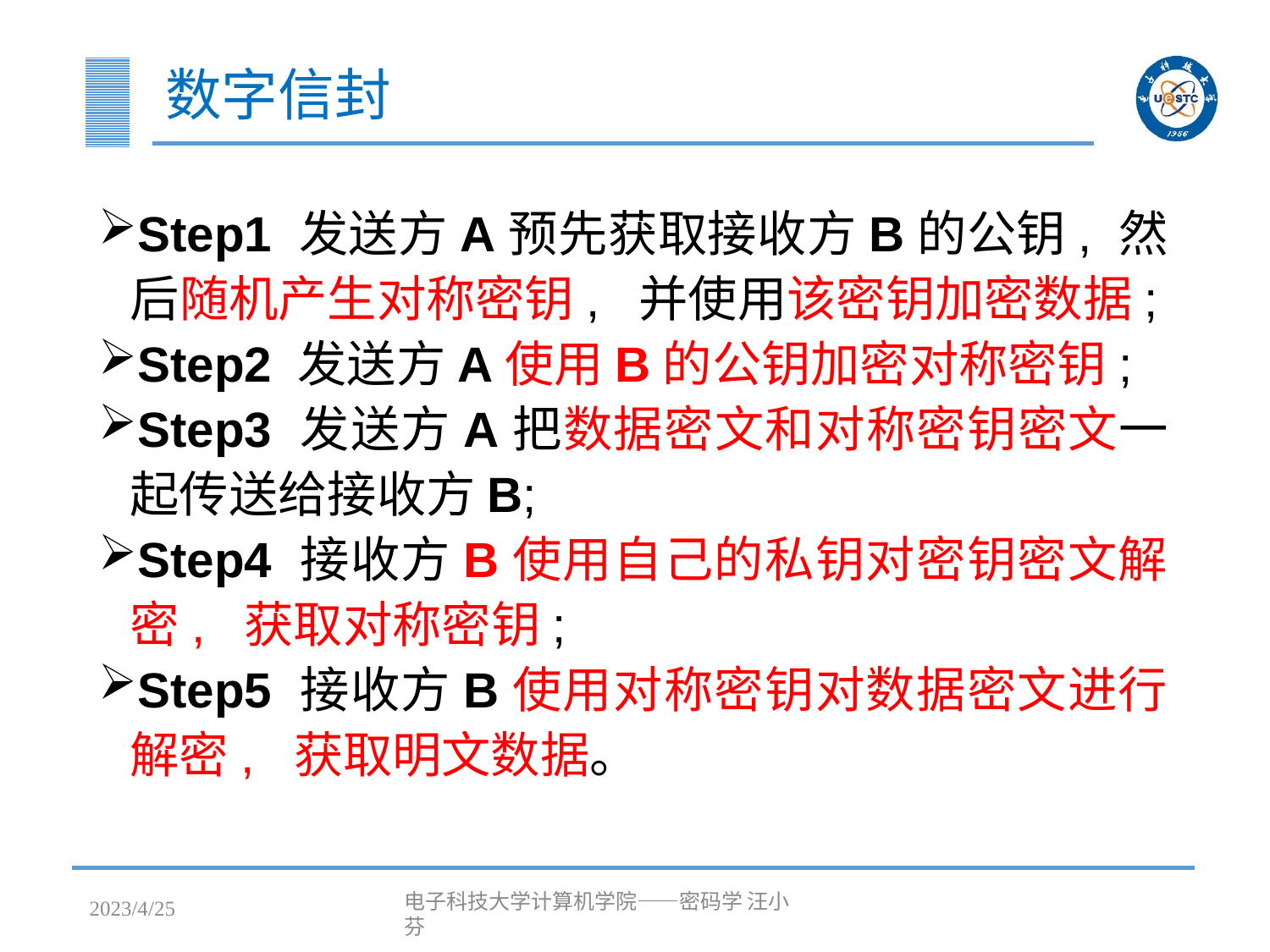

# 数字信封
Step1 发送方A预先获取接收方B的公钥, 然后随机产生对称密钥,  并使用该密钥加密数据;
Step2 发送方A使用B的公钥加密对称密钥;
Step3 发送方A把数据密文和对称密钥密文一起传送给接收方B;
Step4 接收方B使用自己的私钥对密钥密文解密,  获取对称密钥;
Step5 接收方B使用对称密钥对数据密文进行解密,  获取明文数据。
2023/4/25
电子科技大学计算机学院——密码学 汪小芬